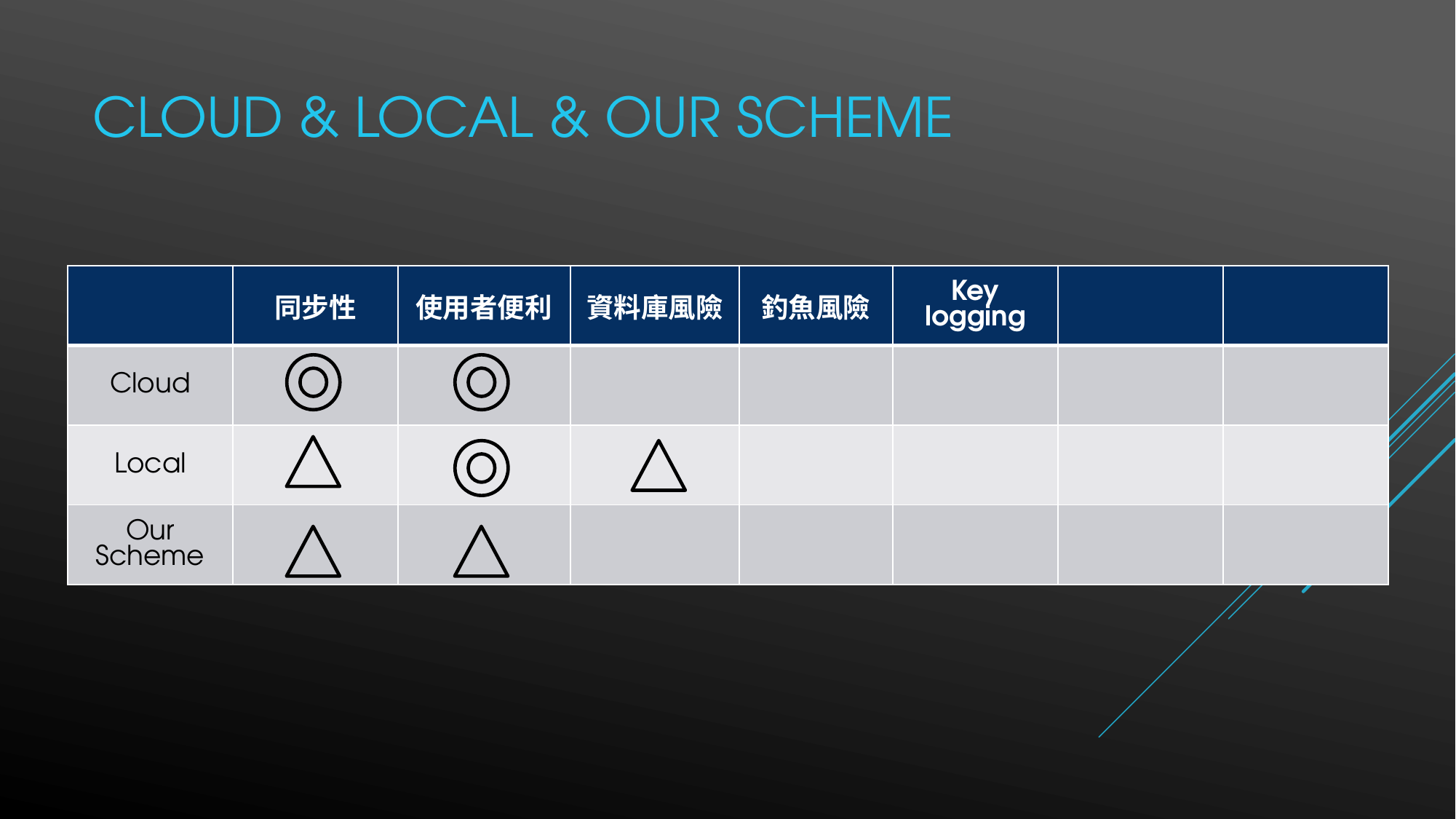

# CLOUD & Local & OUR SCHEME
|  | 同步性 | 使用者便利 | 資料庫風險 | 釣魚風險 | Key logging |  |  |
| --- | --- | --- | --- | --- | --- | --- | --- |
| Cloud |  |  |  |  |  |  |  |
| Local |  |  |  |  |  |  |  |
| Our Scheme |  |  |  |  |  |  |  |